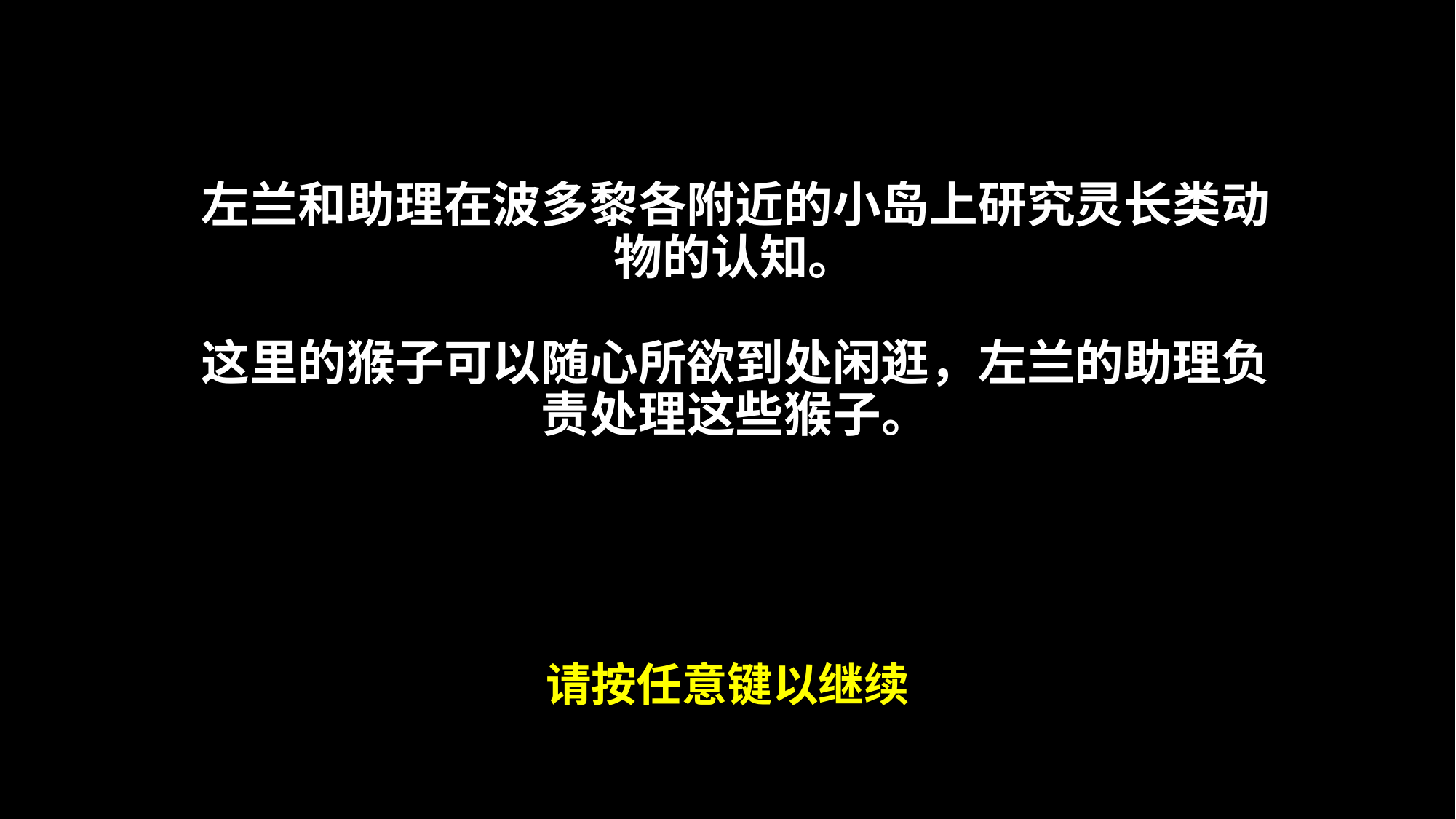

# 左兰和助理在波多黎各附近的小岛上研究灵长类动物的认知。 这里的猴子可以随心所欲到处闲逛，左兰的助理负责处理这些猴子。
请按任意键以继续